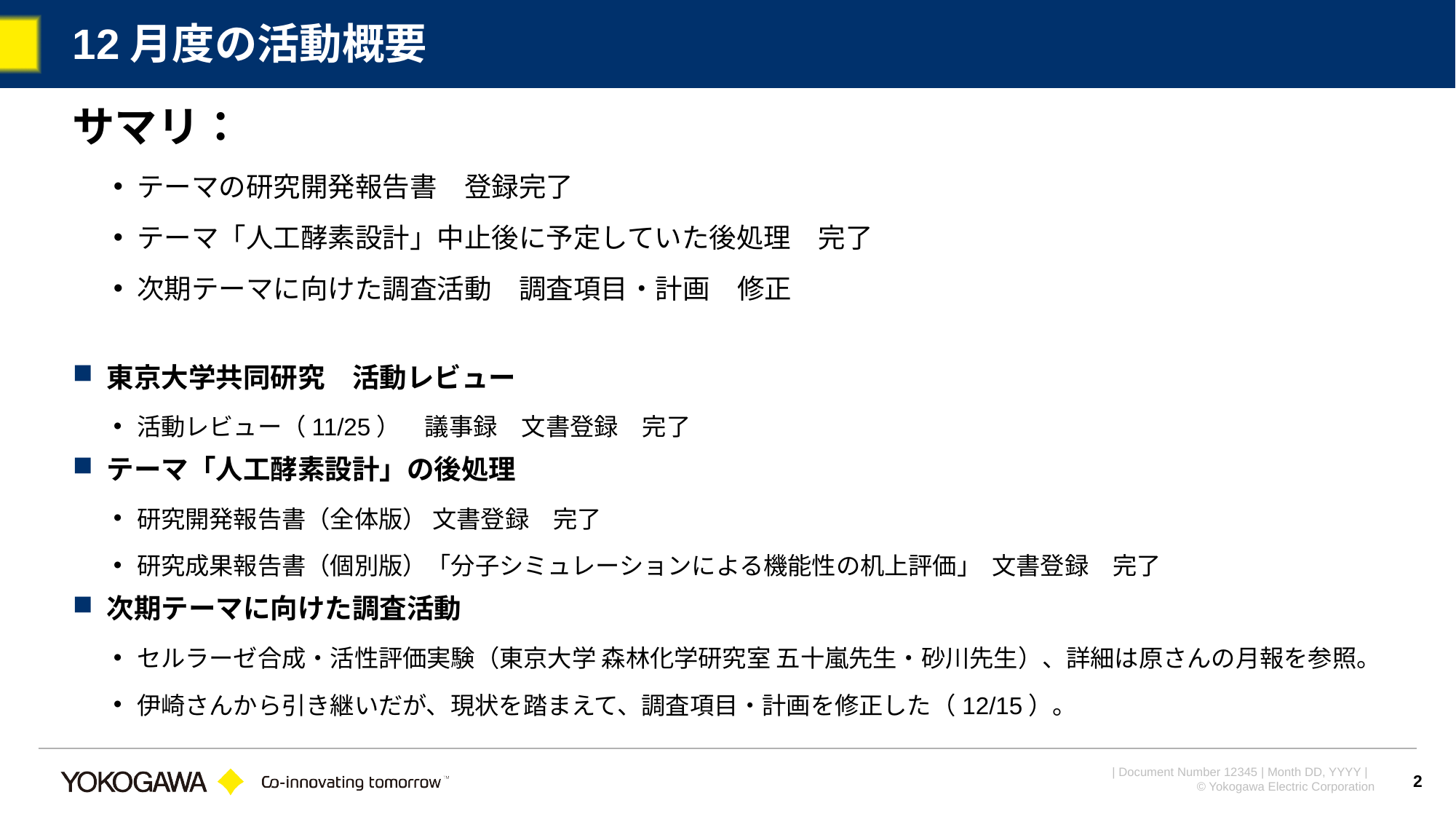

# 12月度の活動概要
サマリ：
テーマの研究開発報告書　登録完了
テーマ「人工酵素設計」中止後に予定していた後処理　完了
次期テーマに向けた調査活動　調査項目・計画　修正

東京大学共同研究　活動レビュー
活動レビュー（11/25）　議事録　文書登録　完了
テーマ「人工酵素設計」の後処理
研究開発報告書（全体版） 文書登録　完了
研究成果報告書（個別版）「分子シミュレーションによる機能性の机上評価」  文書登録　完了
次期テーマに向けた調査活動
セルラーゼ合成・活性評価実験（東京大学 森林化学研究室 五十嵐先生・砂川先生）、詳細は原さんの月報を参照。
伊崎さんから引き継いだが、現状を踏まえて、調査項目・計画を修正した（12/15）。
2